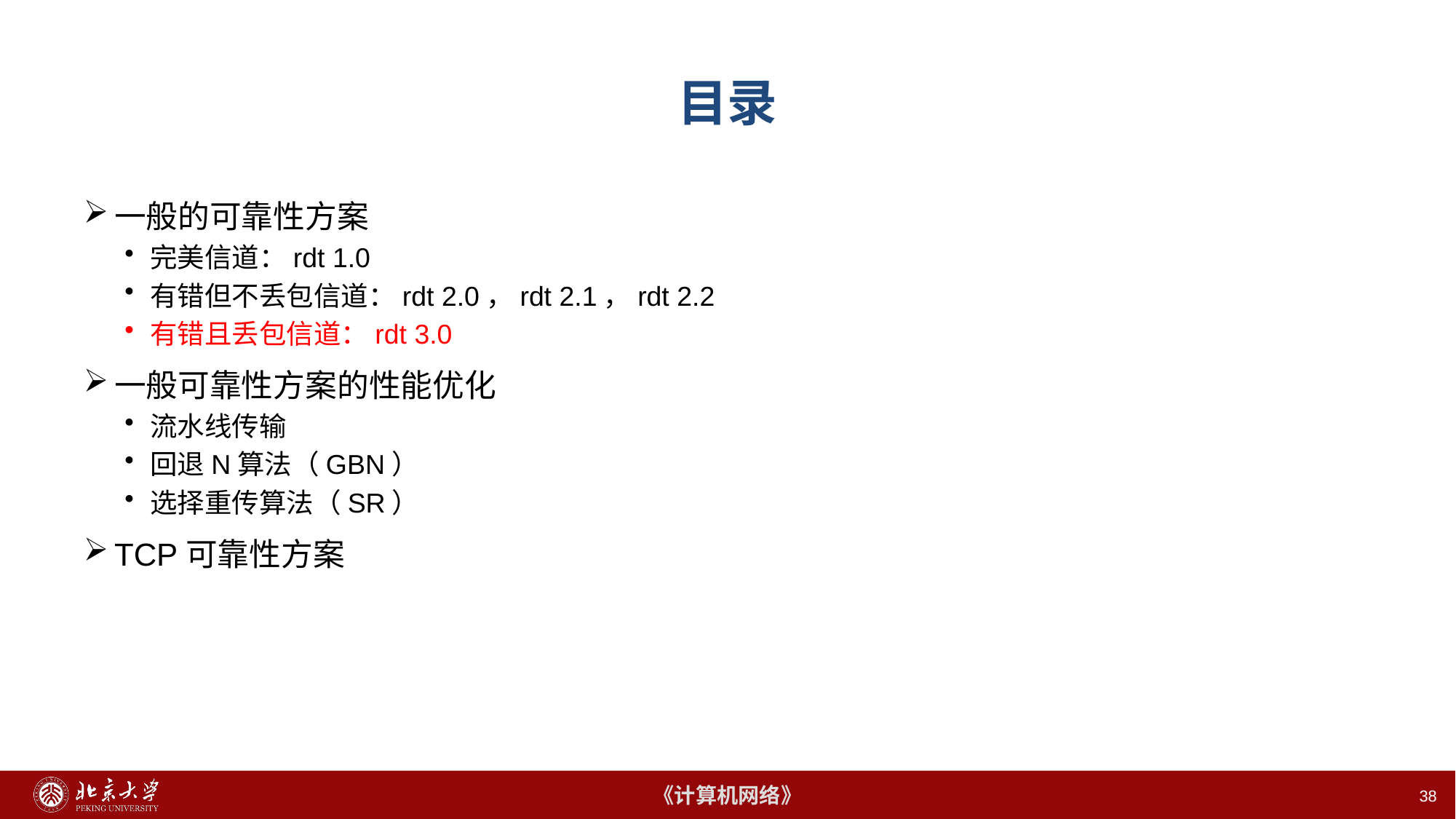

# 目录
一般的可靠性方案
完美信道：rdt 1.0
有错但不丢包信道：rdt 2.0，rdt 2.1，rdt 2.2
有错且丢包信道：rdt 3.0
一般可靠性方案的性能优化
流水线传输
回退N算法（GBN）
选择重传算法（SR）
TCP可靠性方案

38